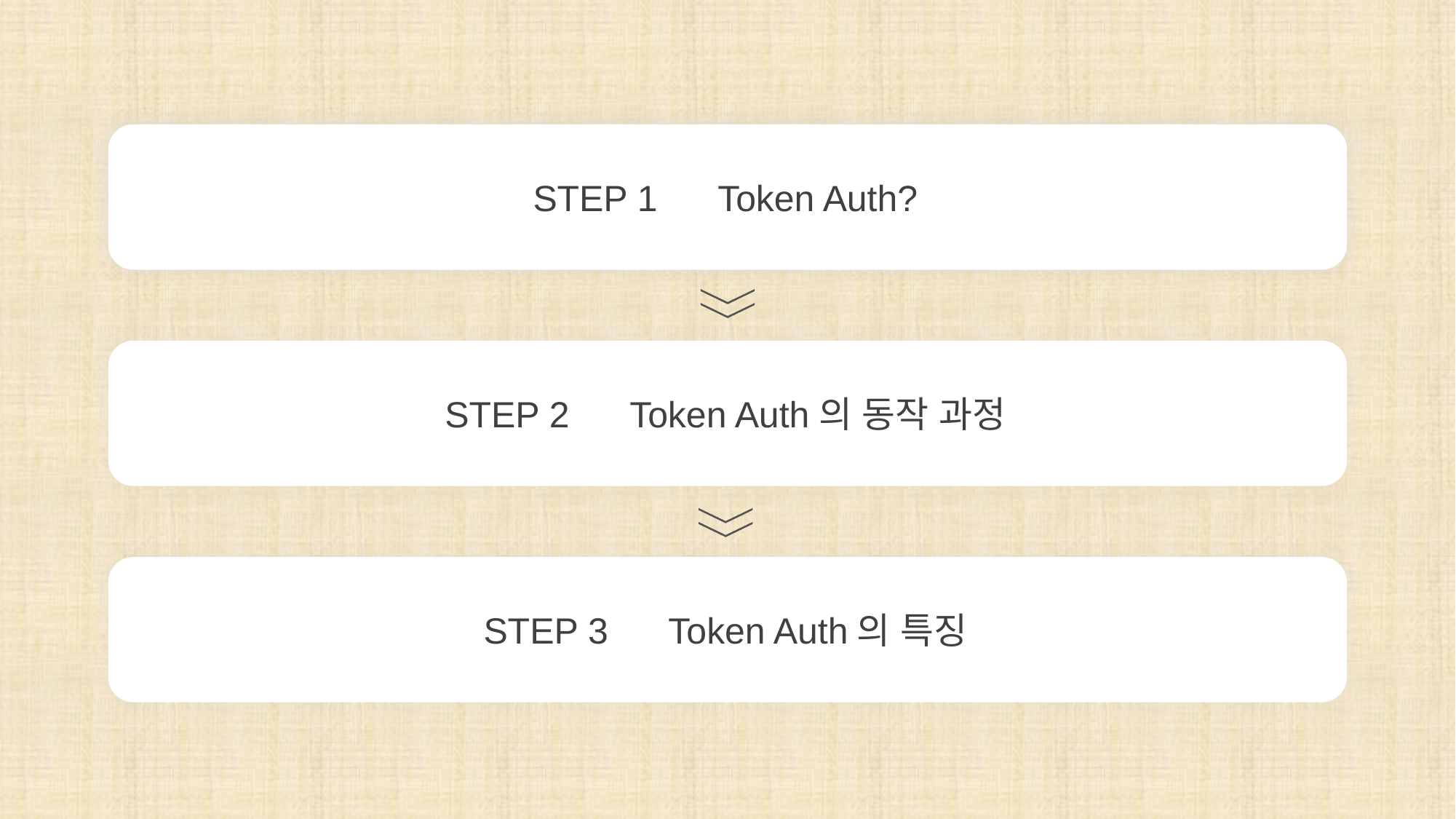

STEP 1      BASIC AUTHENTICATION?
STEP 1      Token Auth?

STEP 2      Token Auth의 동작 과정

STEP 3      Token Auth의 특징